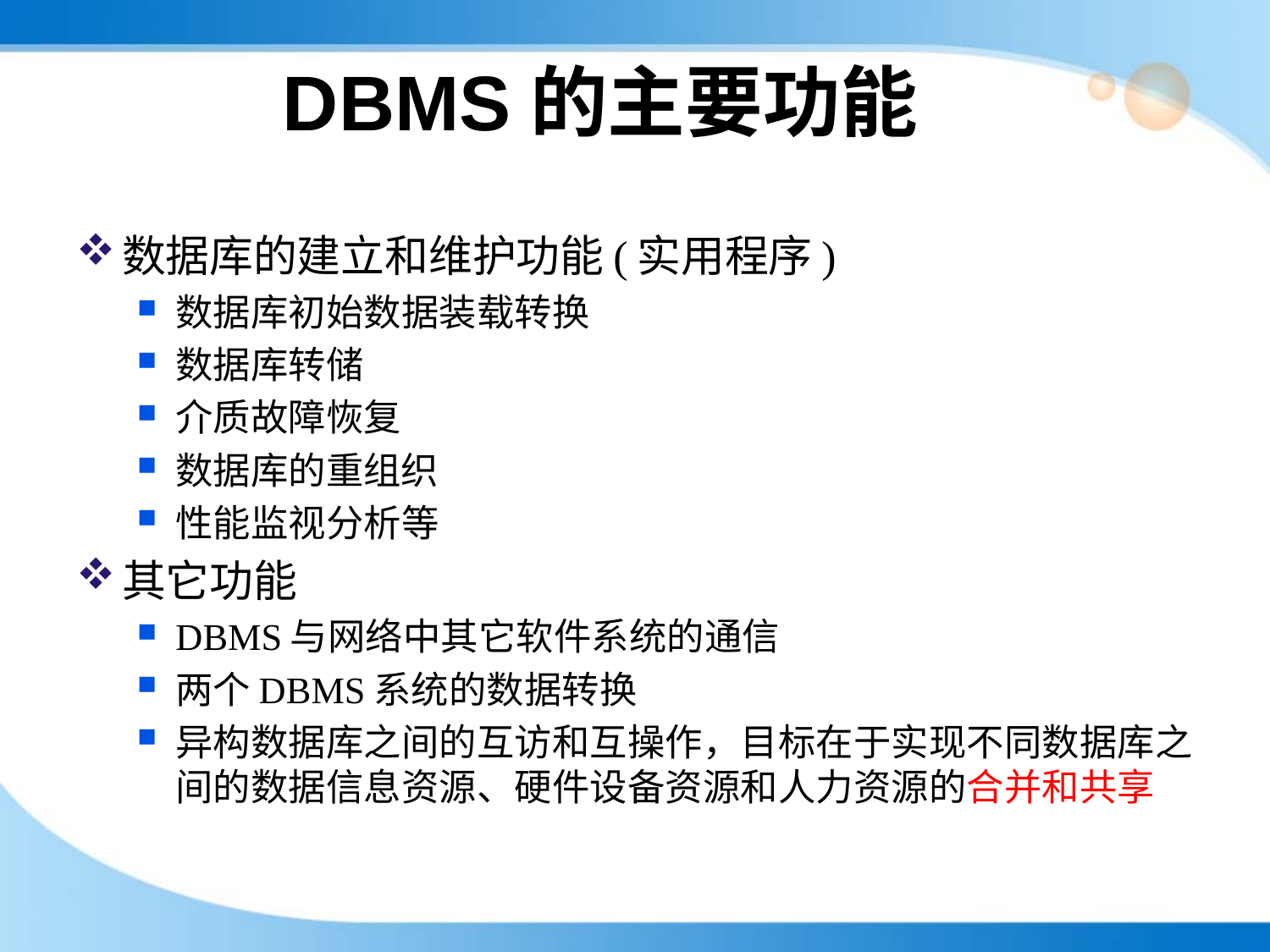

# DBMS的主要功能
数据库的建立和维护功能(实用程序)
数据库初始数据装载转换
数据库转储
介质故障恢复
数据库的重组织
性能监视分析等
其它功能
DBMS与网络中其它软件系统的通信
两个DBMS系统的数据转换
异构数据库之间的互访和互操作，目标在于实现不同数据库之间的数据信息资源、硬件设备资源和人力资源的合并和共享